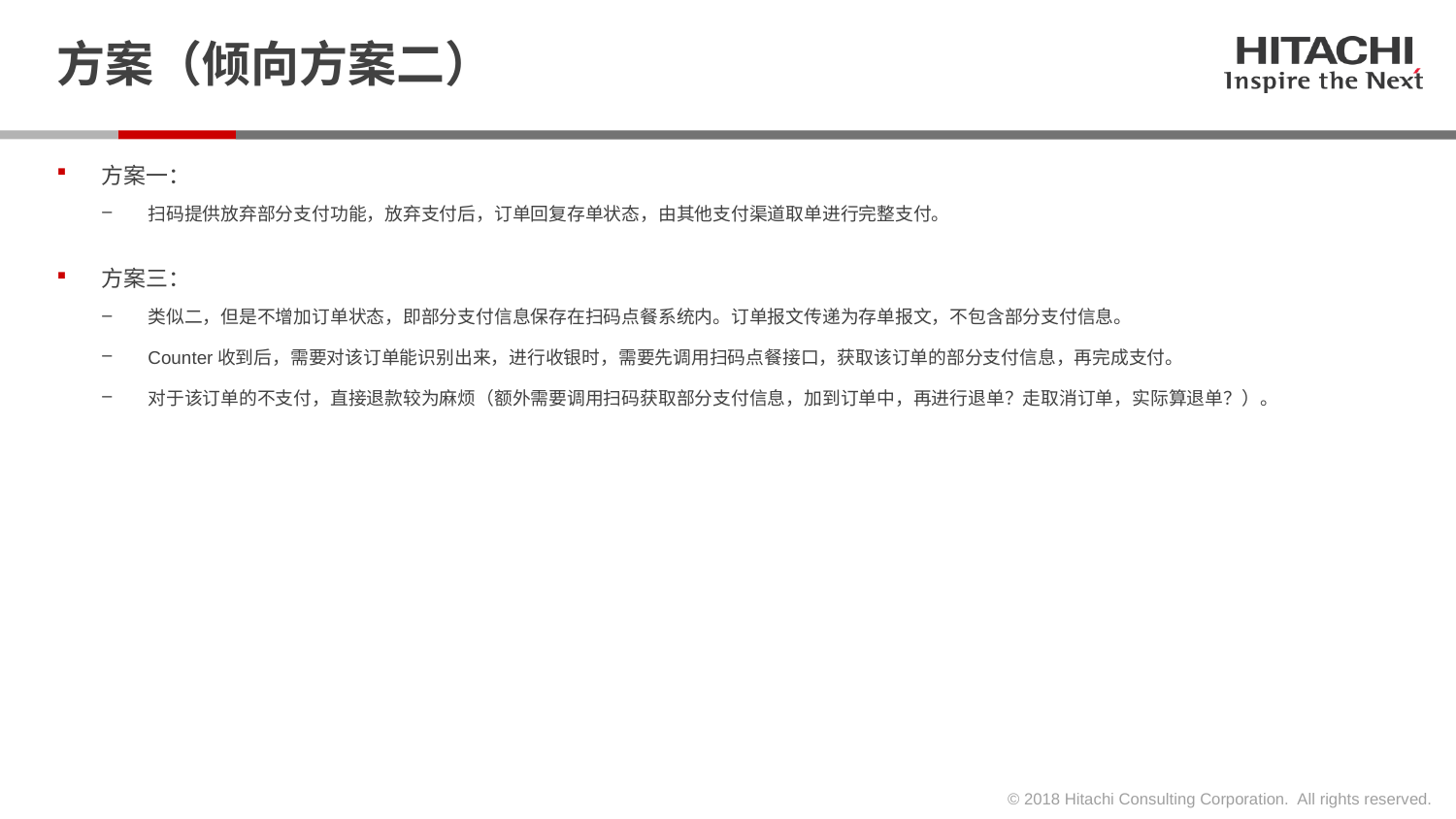

# 方案（倾向方案二）
方案一：
扫码提供放弃部分支付功能，放弃支付后，订单回复存单状态，由其他支付渠道取单进行完整支付。
方案三：
类似二，但是不增加订单状态，即部分支付信息保存在扫码点餐系统内。订单报文传递为存单报文，不包含部分支付信息。
Counter收到后，需要对该订单能识别出来，进行收银时，需要先调用扫码点餐接口，获取该订单的部分支付信息，再完成支付。
对于该订单的不支付，直接退款较为麻烦（额外需要调用扫码获取部分支付信息，加到订单中，再进行退单？走取消订单，实际算退单？）。